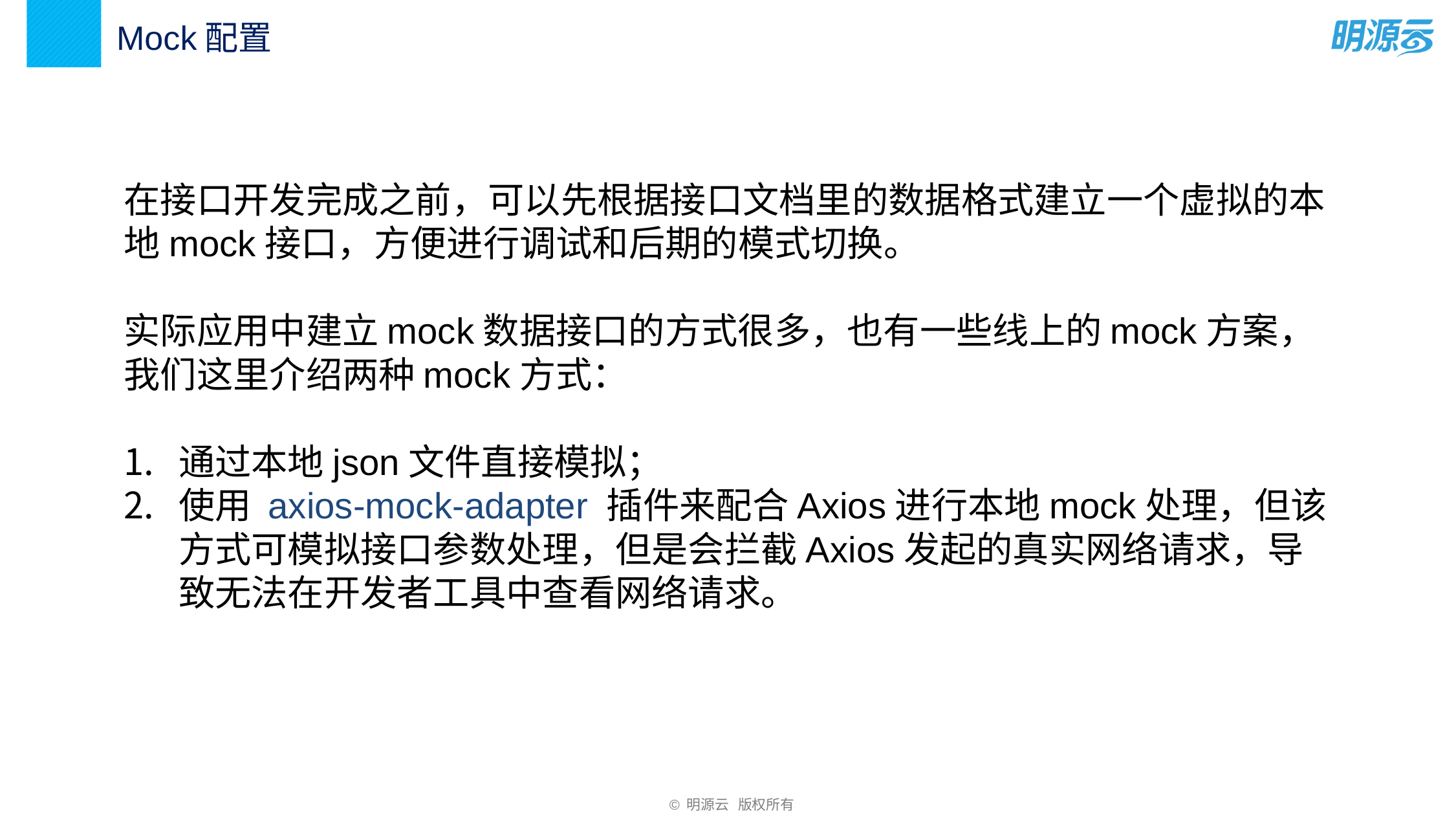

Mock配置
在接口开发完成之前，可以先根据接口文档里的数据格式建立一个虚拟的本地mock接口，方便进行调试和后期的模式切换。

实际应用中建立mock数据接口的方式很多，也有一些线上的mock方案，我们这里介绍两种mock方式：

通过本地json文件直接模拟；
使用 axios-mock-adapter 插件来配合Axios进行本地mock处理，但该方式可模拟接口参数处理，但是会拦截Axios发起的真实网络请求，导致无法在开发者工具中查看网络请求。